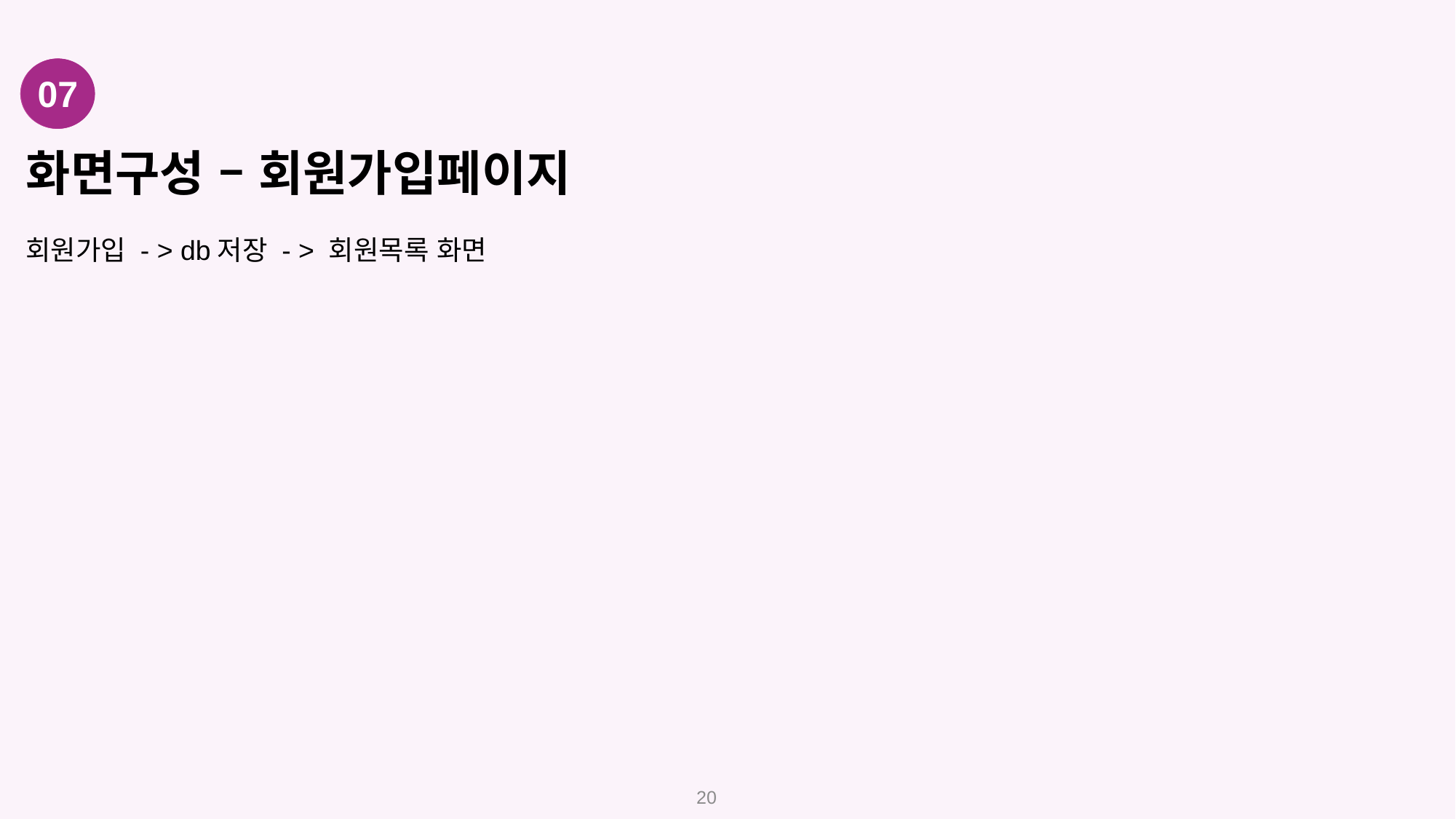

# 화면구성 – 회원가입페이지

07

05

06

03
회원가입 - > db저장 - > 회원목록 화면
20